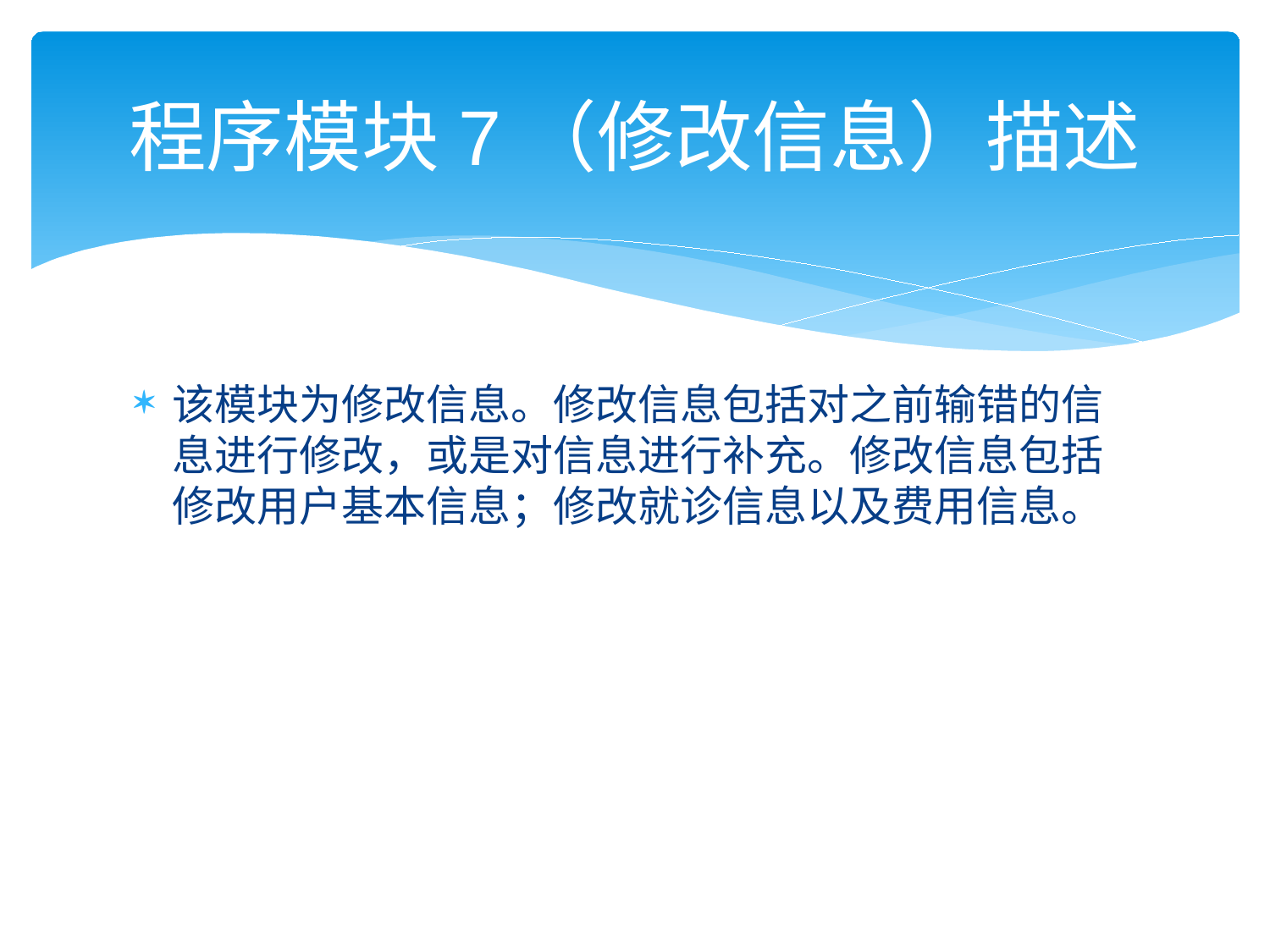

# 程序模块7（修改信息）描述
该模块为修改信息。修改信息包括对之前输错的信息进行修改，或是对信息进行补充。修改信息包括修改用户基本信息；修改就诊信息以及费用信息。